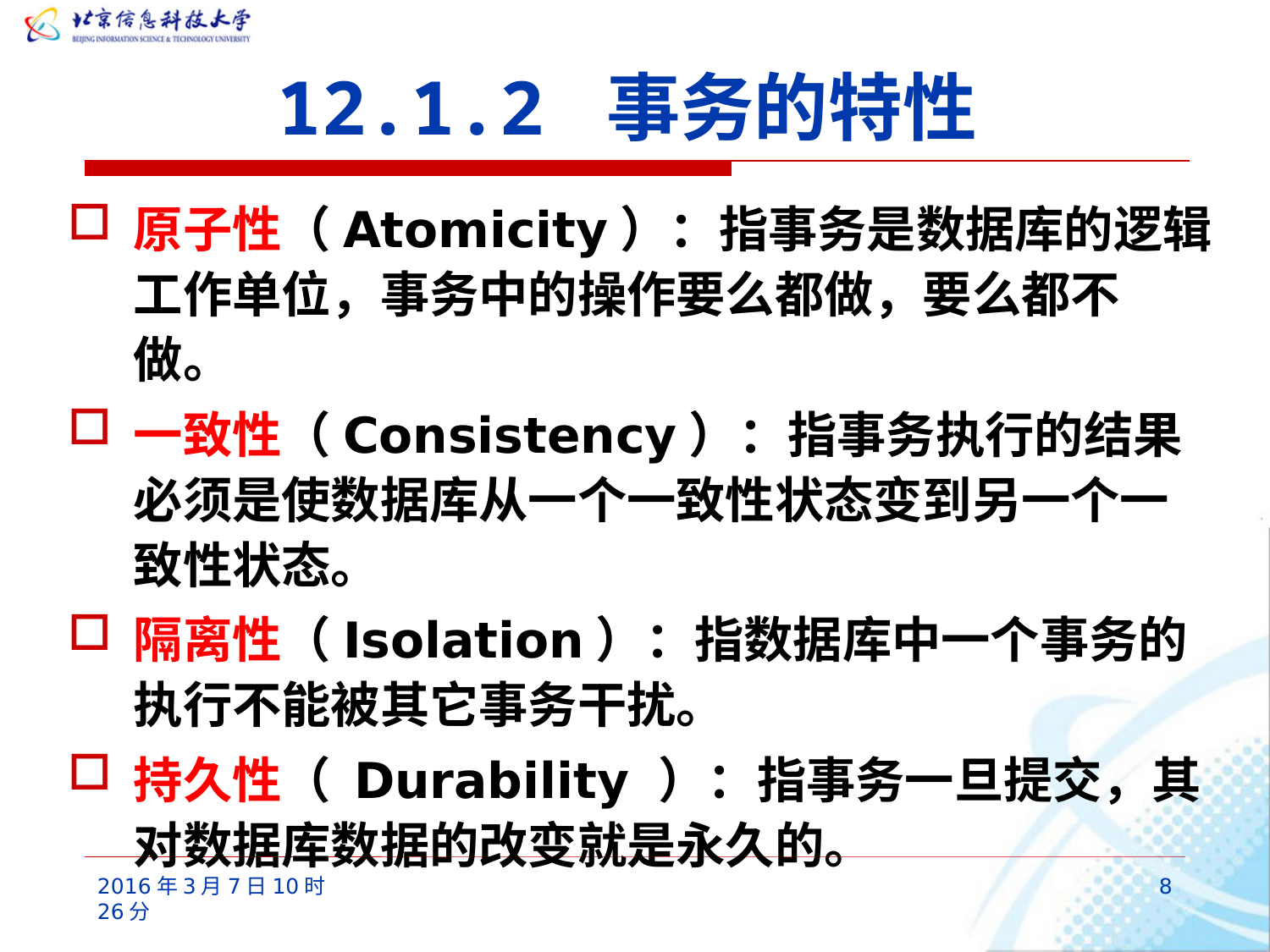

# 12.1.2 事务的特性
原子性（Atomicity）：指事务是数据库的逻辑工作单位，事务中的操作要么都做，要么都不做。
一致性（Consistency）：指事务执行的结果必须是使数据库从一个一致性状态变到另一个一致性状态。
隔离性（Isolation）：指数据库中一个事务的执行不能被其它事务干扰。
持久性（ Durability ）：指事务一旦提交，其对数据库数据的改变就是永久的。
2016年3月7日10时26分
8